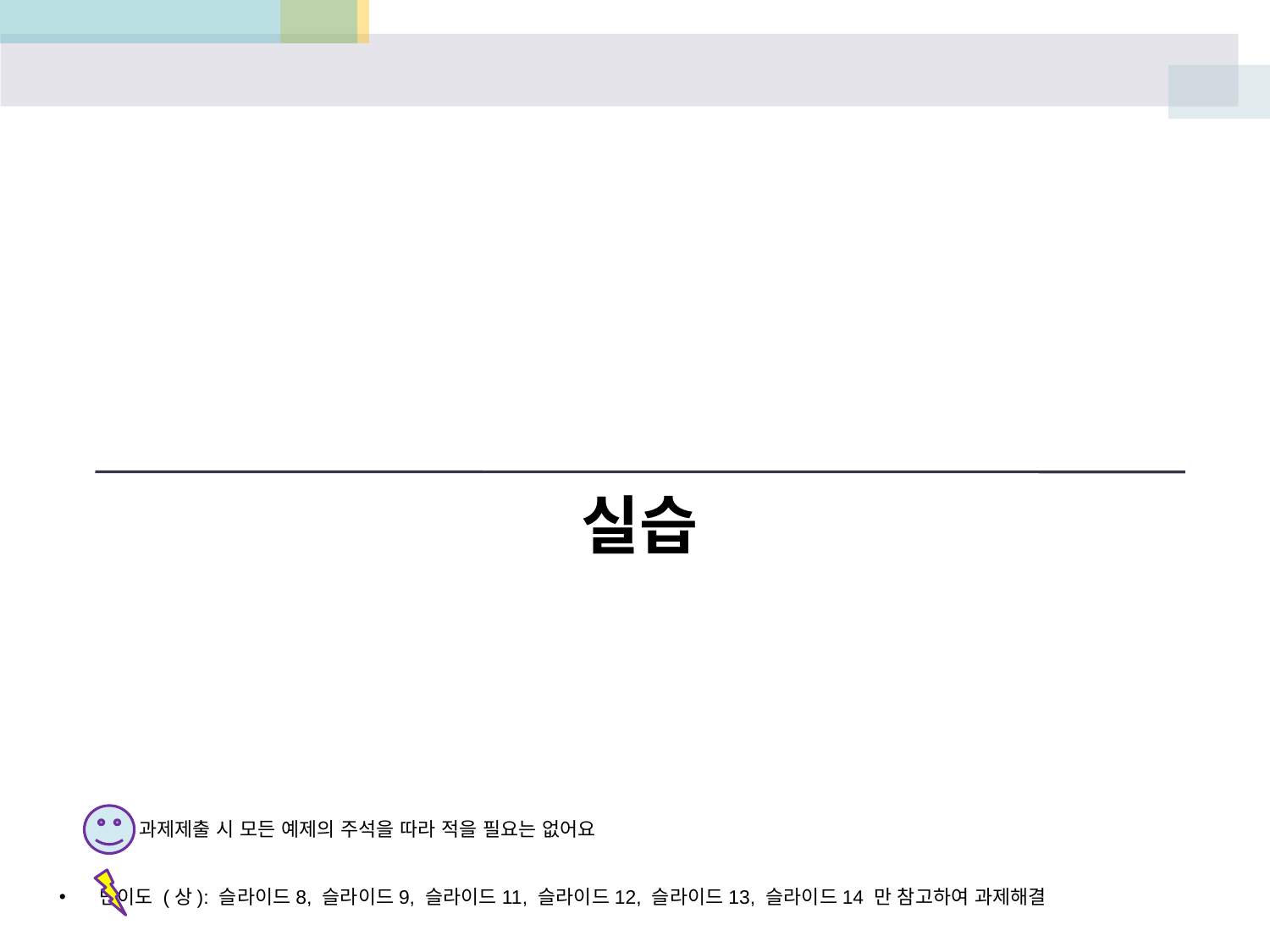

# 실습

과제제출 시 모든 예제의 주석을 따라 적을 필요는 없어요

난이도 (상): 슬라이드8, 슬라이드9, 슬라이드11, 슬라이드12, 슬라이드13, 슬라이드14 만 참고하여 과제해결